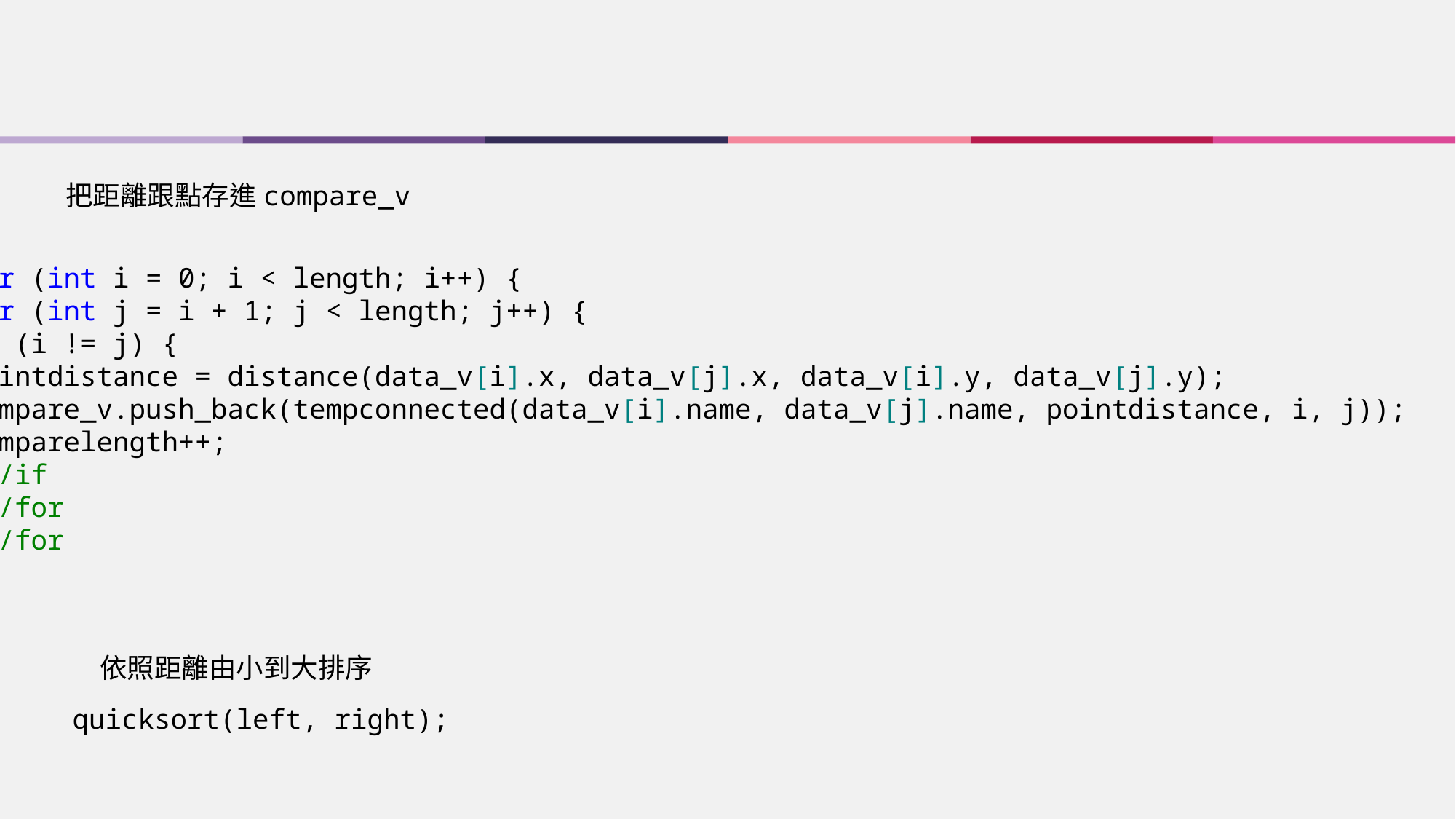

把距離跟點存進compare_v
for (int i = 0; i < length; i++) {
for (int j = i + 1; j < length; j++) {
if (i != j) {
pointdistance = distance(data_v[i].x, data_v[j].x, data_v[i].y, data_v[j].y);
compare_v.push_back(tempconnected(data_v[i].name, data_v[j].name, pointdistance, i, j));
comparelength++;
}//if
}//for
}//for
依照距離由小到大排序
quicksort(left, right);